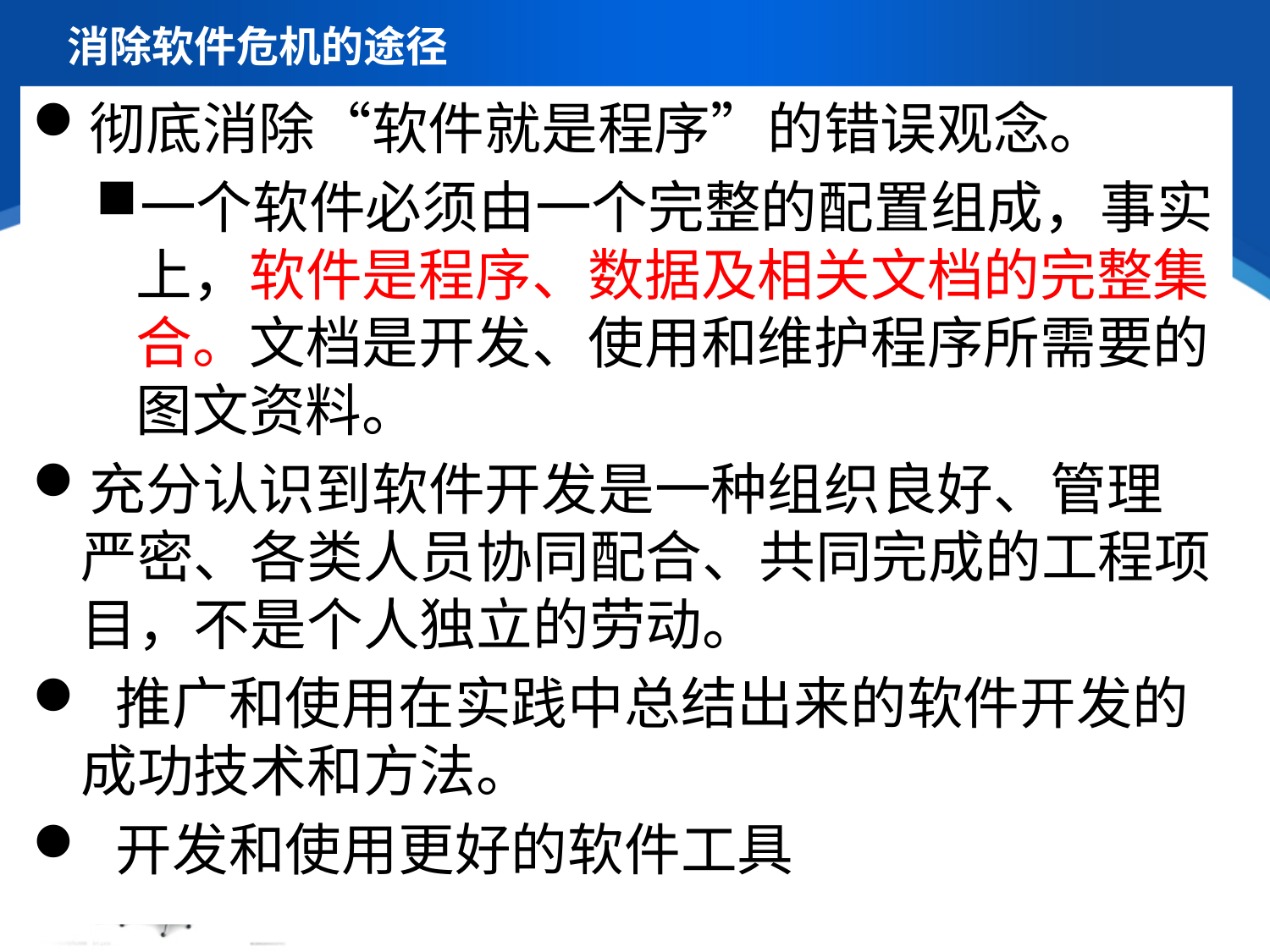

# 消除软件危机的途径
彻底消除“软件就是程序”的错误观念。
一个软件必须由一个完整的配置组成，事实上，软件是程序、数据及相关文档的完整集合。文档是开发、使用和维护程序所需要的图文资料。
充分认识到软件开发是一种组织良好、管理严密、各类人员协同配合、共同完成的工程项目，不是个人独立的劳动。
 推广和使用在实践中总结出来的软件开发的成功技术和方法。
 开发和使用更好的软件工具